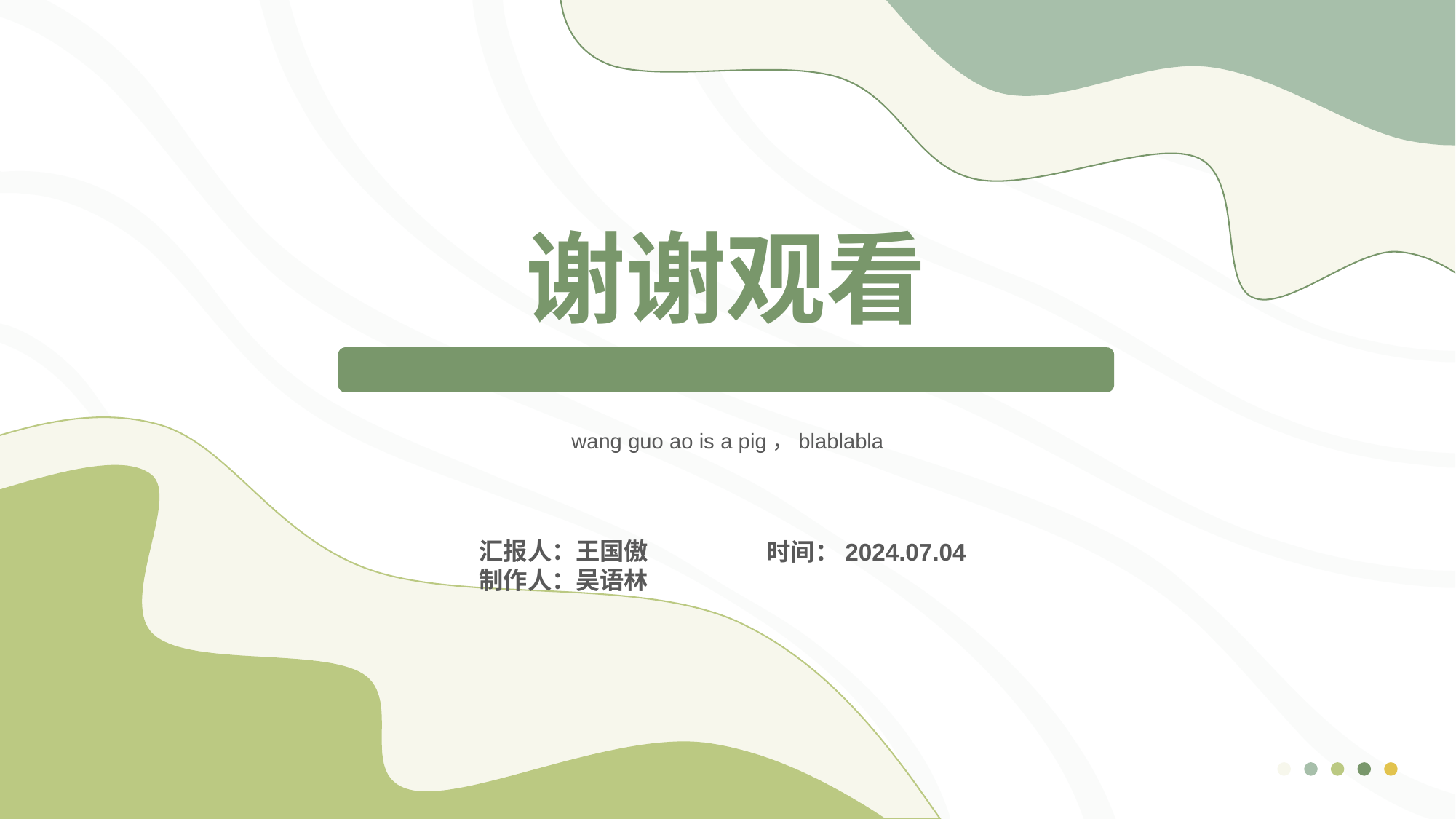

谢谢观看

wang guo ao is a pig，blablabla
汇报人：王国傲
制作人：吴语林

时间：2024.07.04